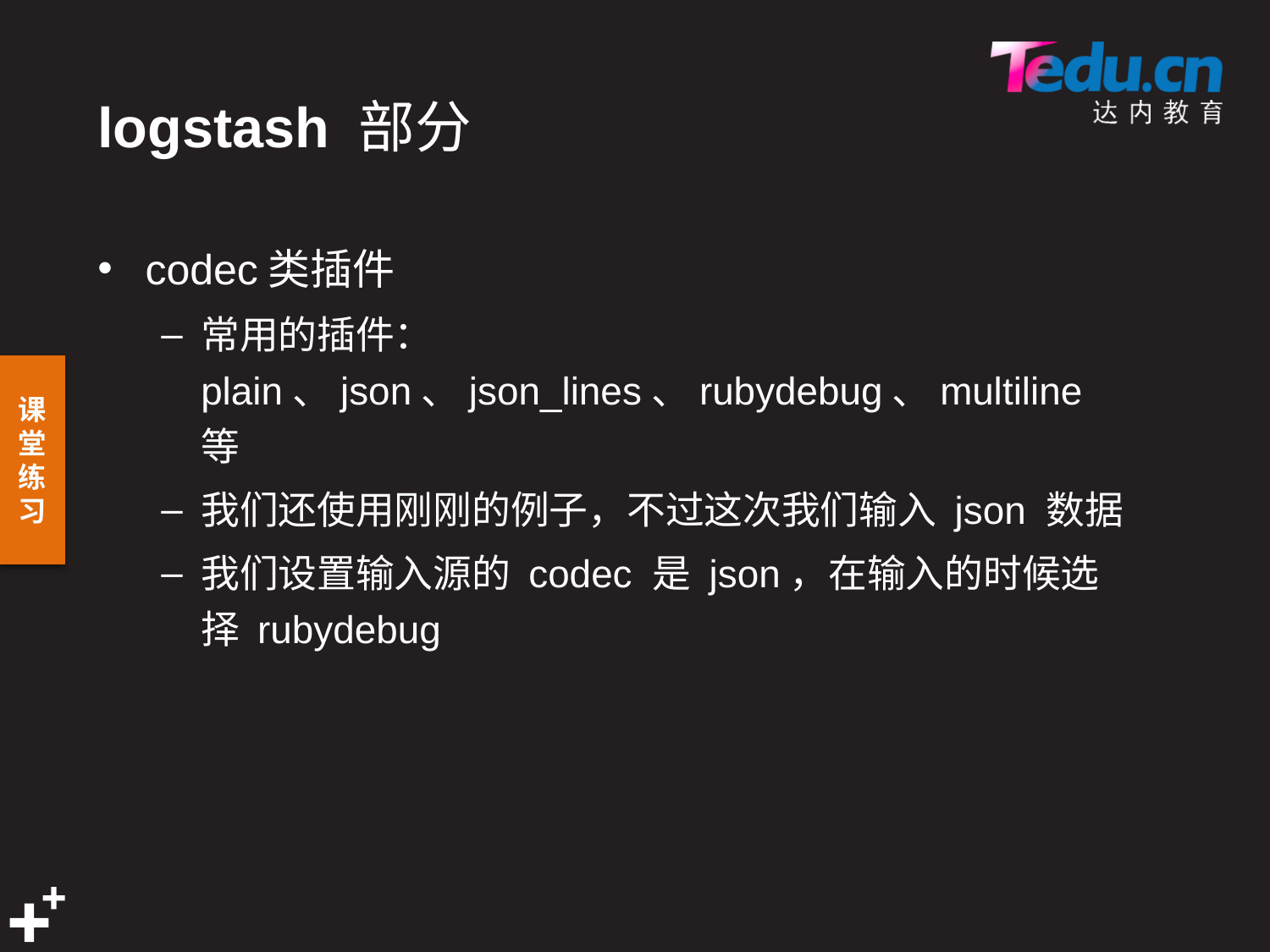

# logstash 部分
codec类插件
常用的插件：plain、json、json_lines、rubydebug、multiline等
我们还使用刚刚的例子，不过这次我们输入 json 数据
我们设置输入源的 codec 是 json，在输入的时候选择 rubydebug